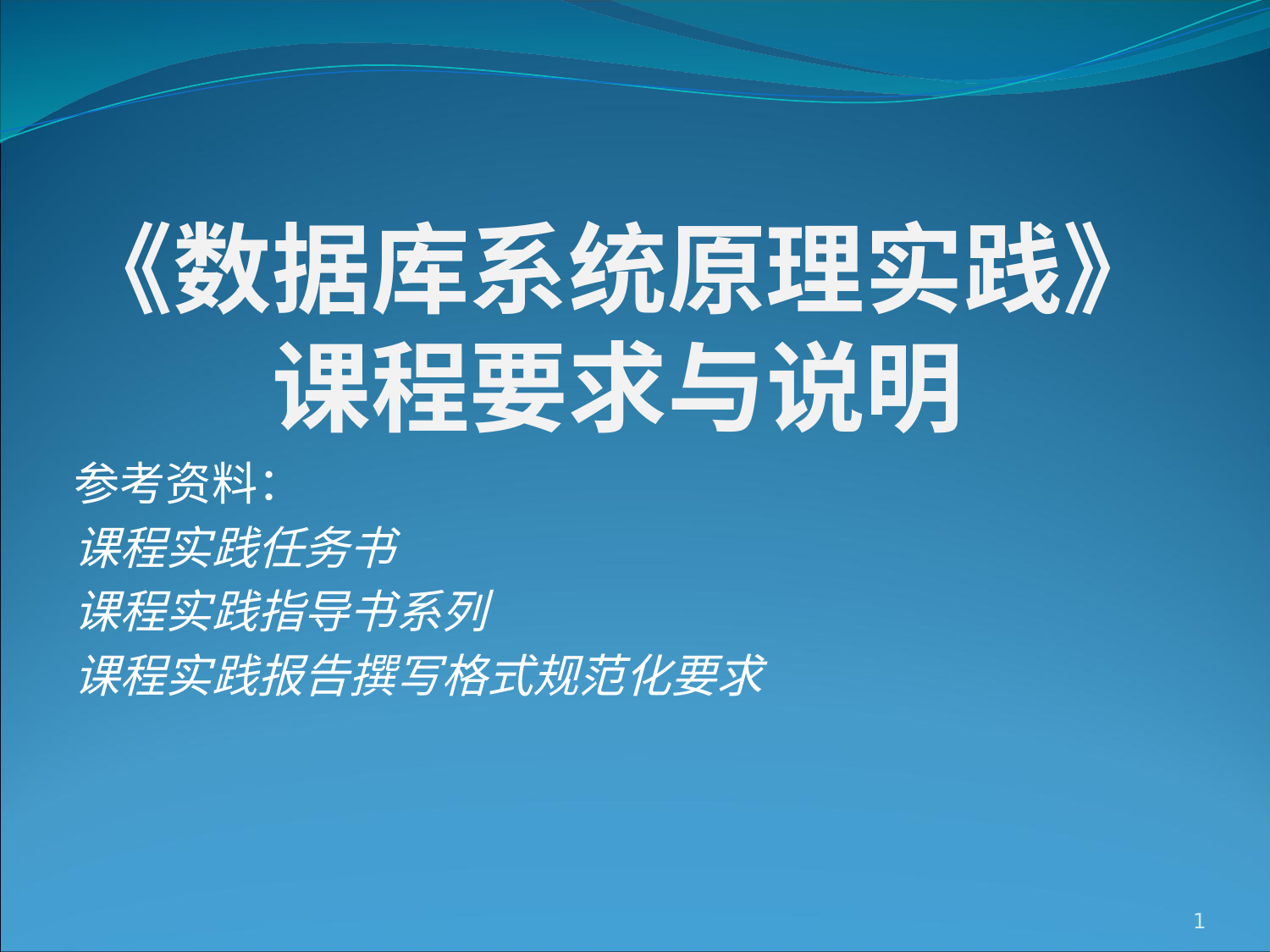

# 《数据库系统原理实践》 课程要求与说明
参考资料：
课程实践任务书
课程实践指导书系列
课程实践报告撰写格式规范化要求
1